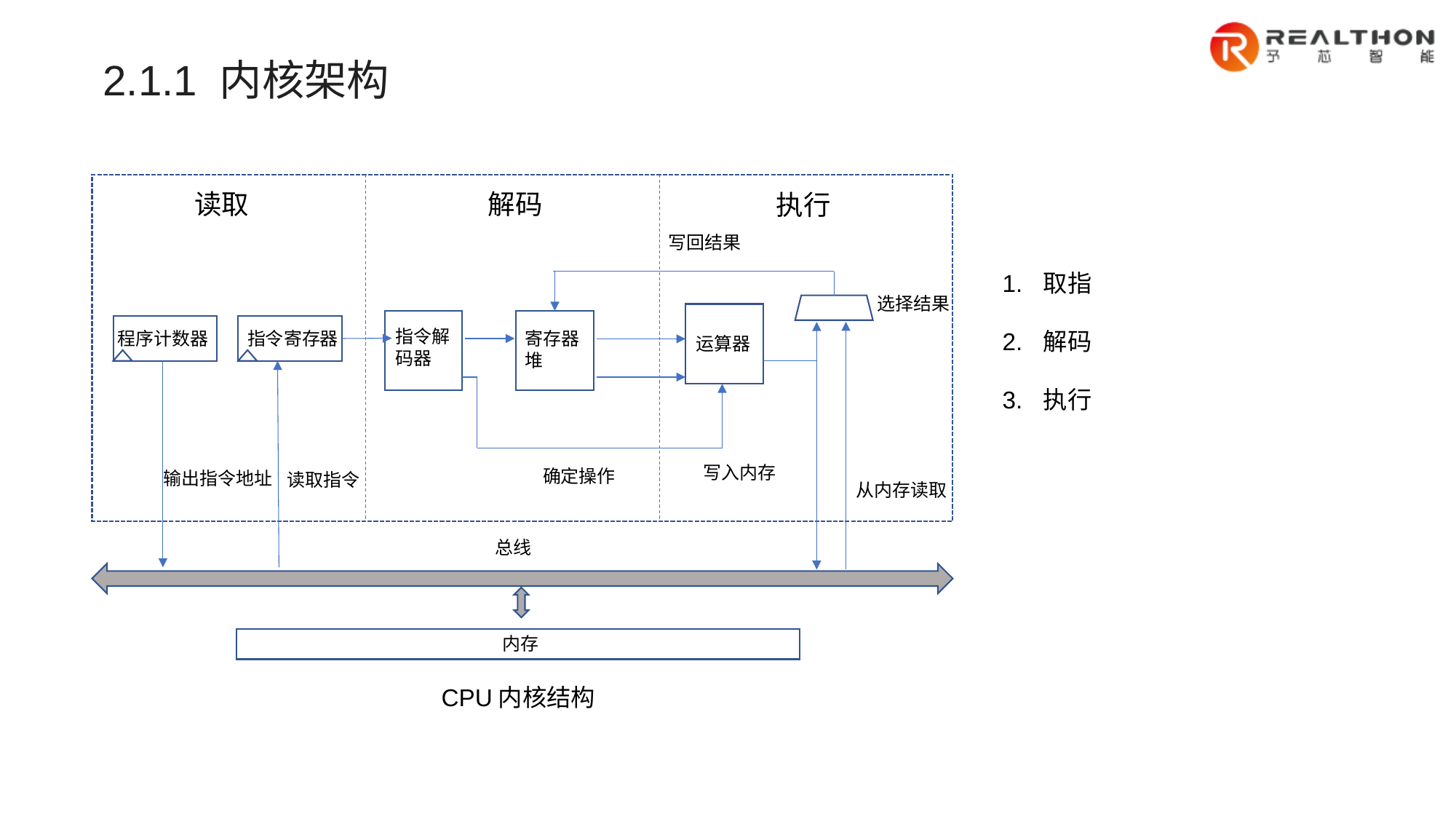

2.1.1 内核架构

读取
解码
执行
写回结果
取指
解码
执行
选择结果

指令解码器
程序计数器
指令寄存器
寄存器堆
运算器

写入内存
确定操作
输出指令地址
读取指令
从内存读取
总线

内存

CPU内核结构